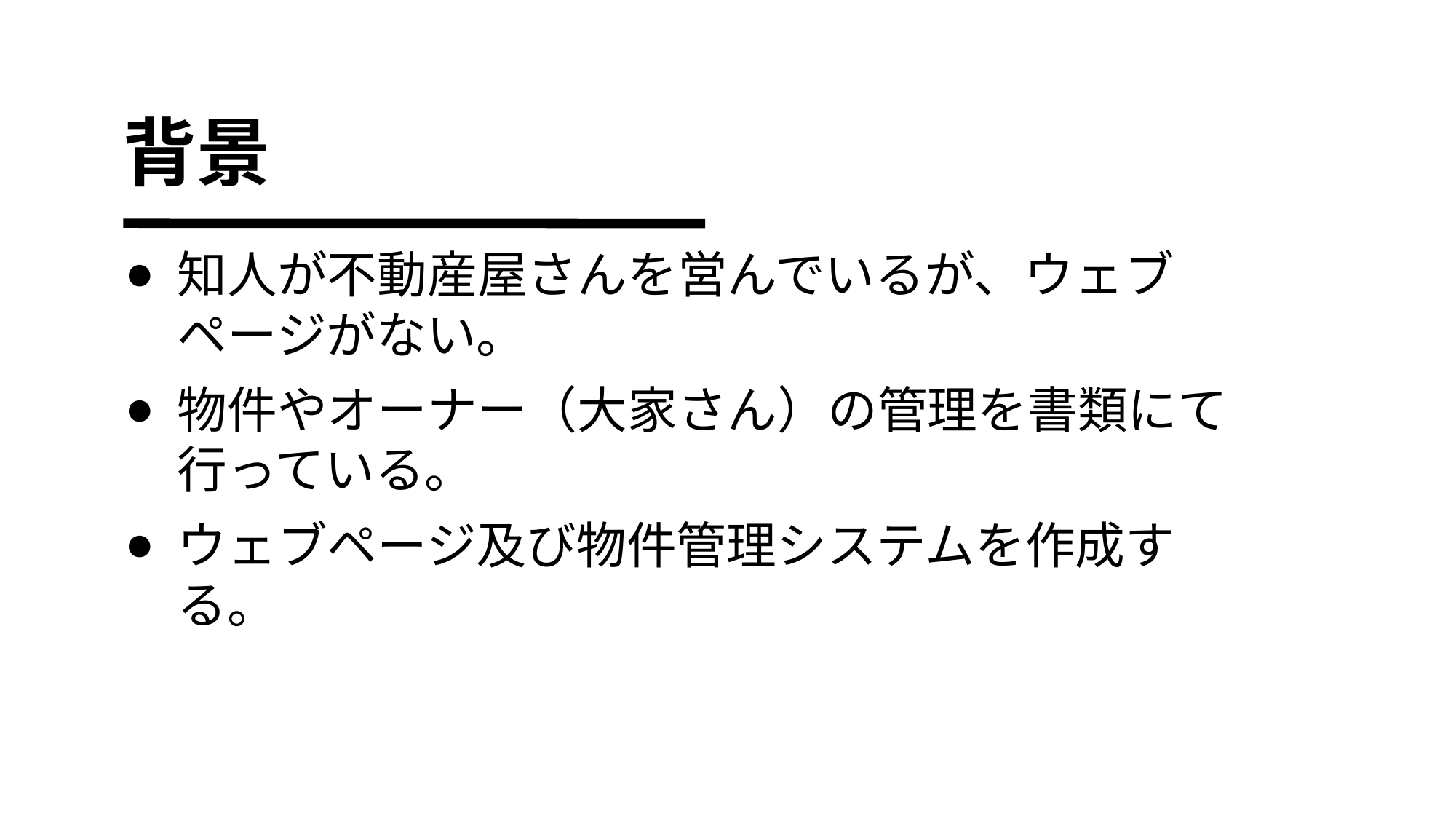

# 背景
知人が不動産屋さんを営んでいるが、ウェブページがない。
物件やオーナー（大家さん）の管理を書類にて行っている。
ウェブページ及び物件管理システムを作成する。